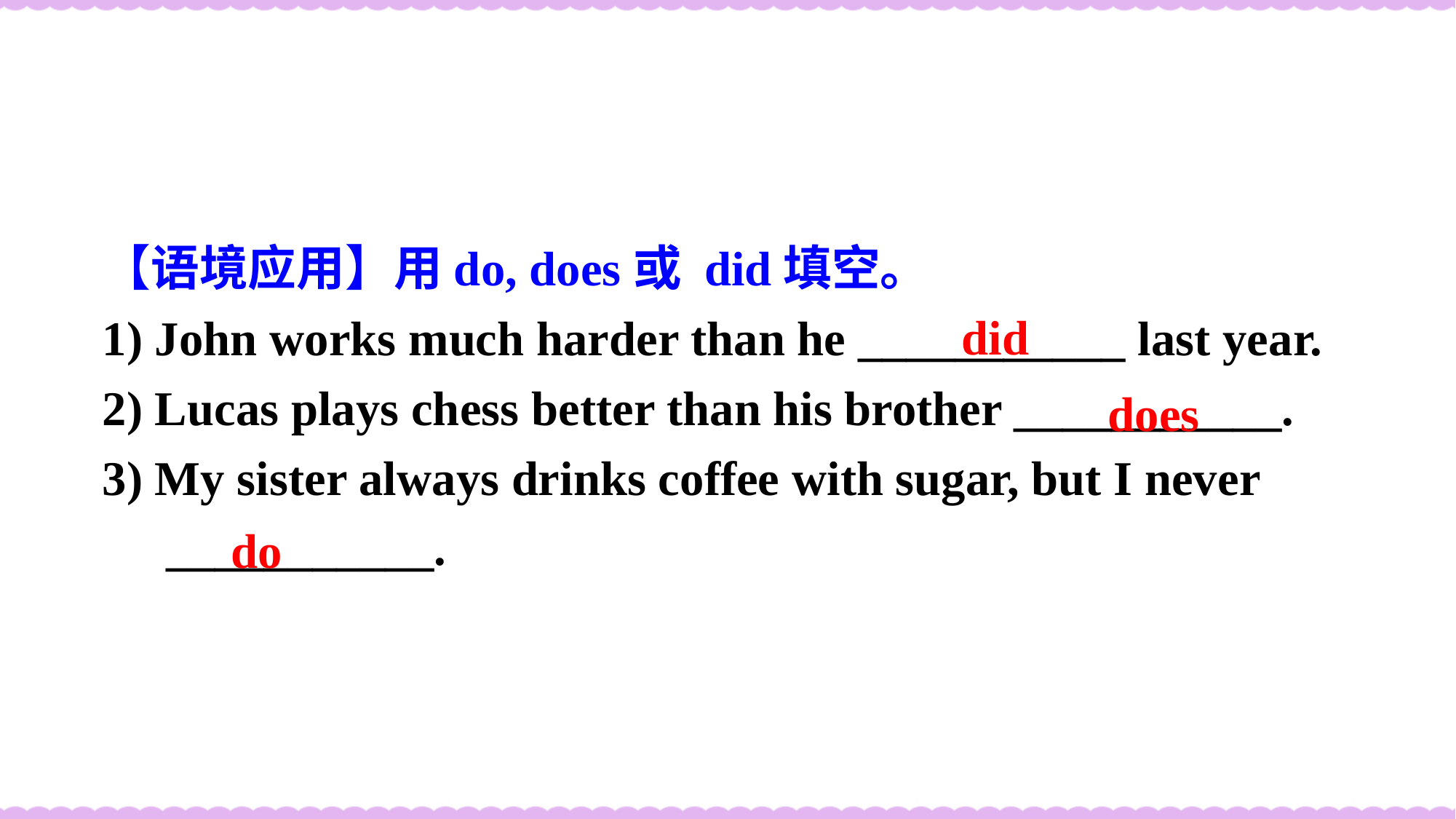

【语境应用】用do, does或 did填空。
1) John works much harder than he ___________ last year.
2) Lucas plays chess better than his brother ___________.
3) My sister always drinks coffee with sugar, but I never ___________.
did
does
do